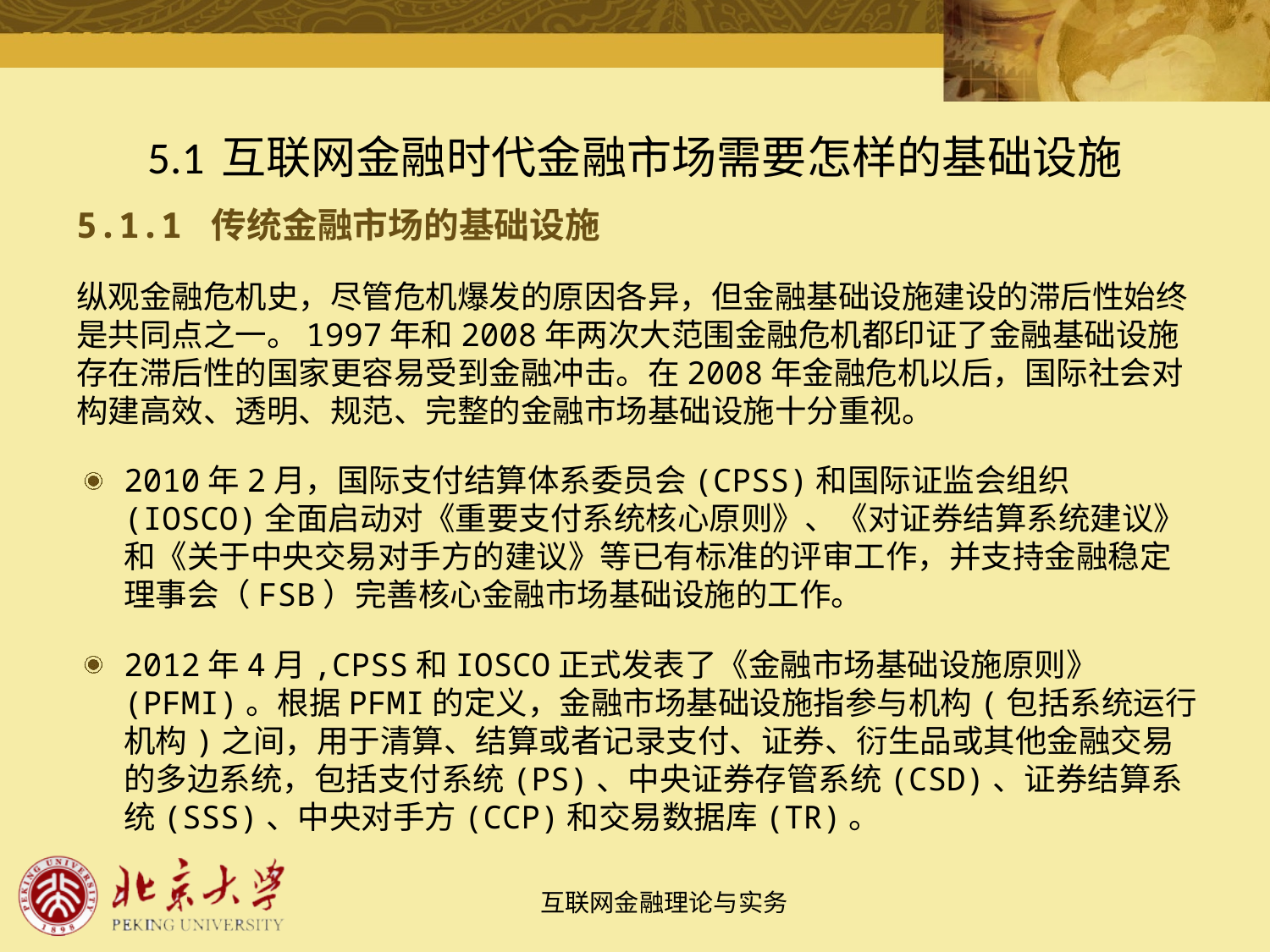

# 5.1 互联网金融时代金融市场需要怎样的基础设施
5.1.1 传统金融市场的基础设施
纵观金融危机史，尽管危机爆发的原因各异，但金融基础设施建设的滞后性始终是共同点之一。1997年和2008年两次大范围金融危机都印证了金融基础设施存在滞后性的国家更容易受到金融冲击。在2008年金融危机以后，国际社会对构建高效、透明、规范、完整的金融市场基础设施十分重视。
2010年2月，国际支付结算体系委员会(CPSS)和国际证监会组织(IOSCO)全面启动对《重要支付系统核心原则》、《对证券结算系统建议》和《关于中央交易对手方的建议》等已有标准的评审工作，并支持金融稳定理事会（FSB）完善核心金融市场基础设施的工作。
2012年4月,CPSS和IOSCO正式发表了《金融市场基础设施原则》(PFMI)。根据PFMI的定义，金融市场基础设施指参与机构(包括系统运行机构)之间，用于清算、结算或者记录支付、证券、衍生品或其他金融交易的多边系统，包括支付系统(PS)、中央证券存管系统(CSD)、证券结算系统(SSS)、中央对手方(CCP)和交易数据库(TR)。